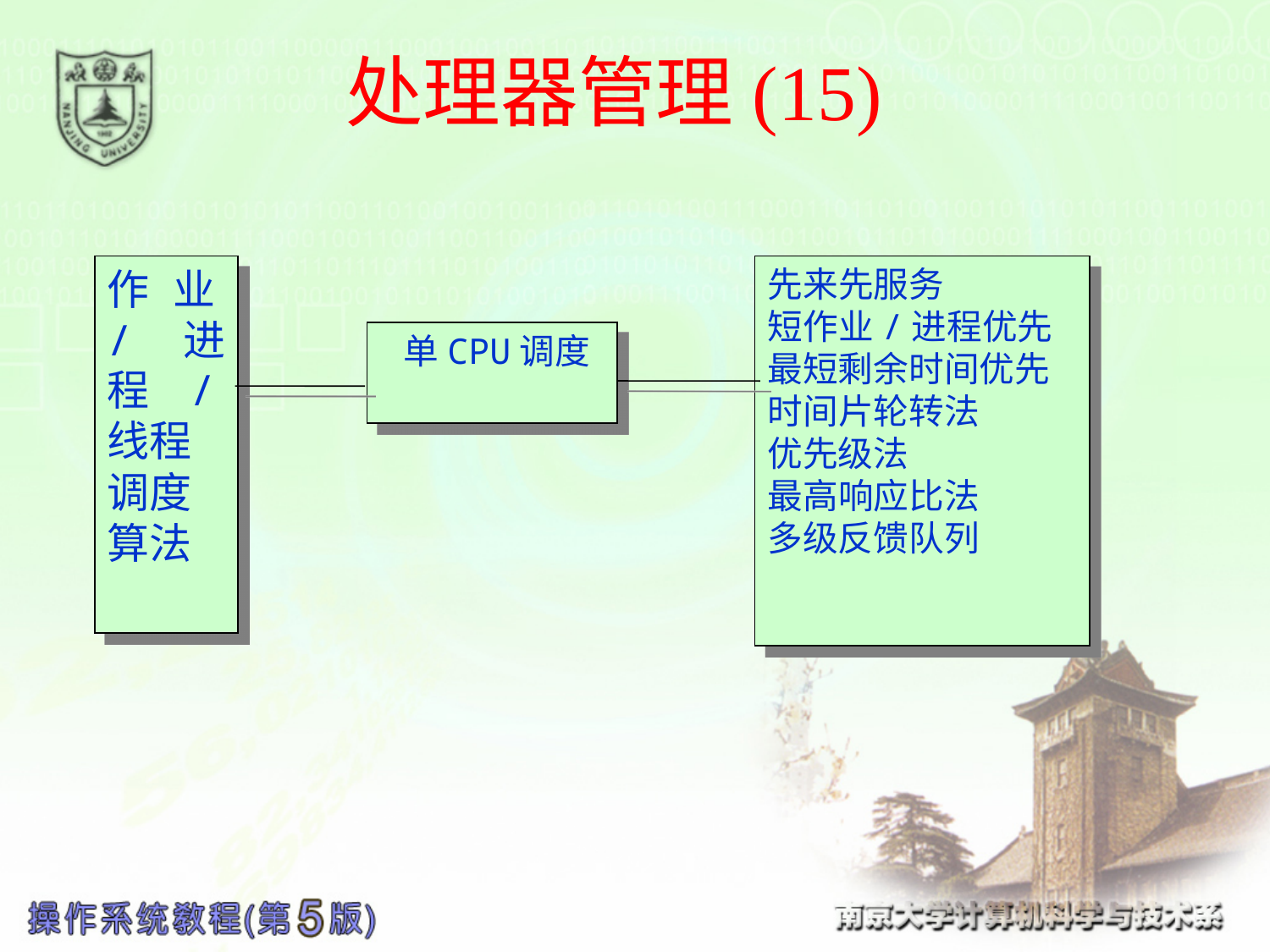

# 处理器管理(15)
作业/进程/线程
调度算法
先来先服务
短作业/进程优先
最短剩余时间优先
时间片轮转法
优先级法
最高响应比法
多级反馈队列
  单CPU调度